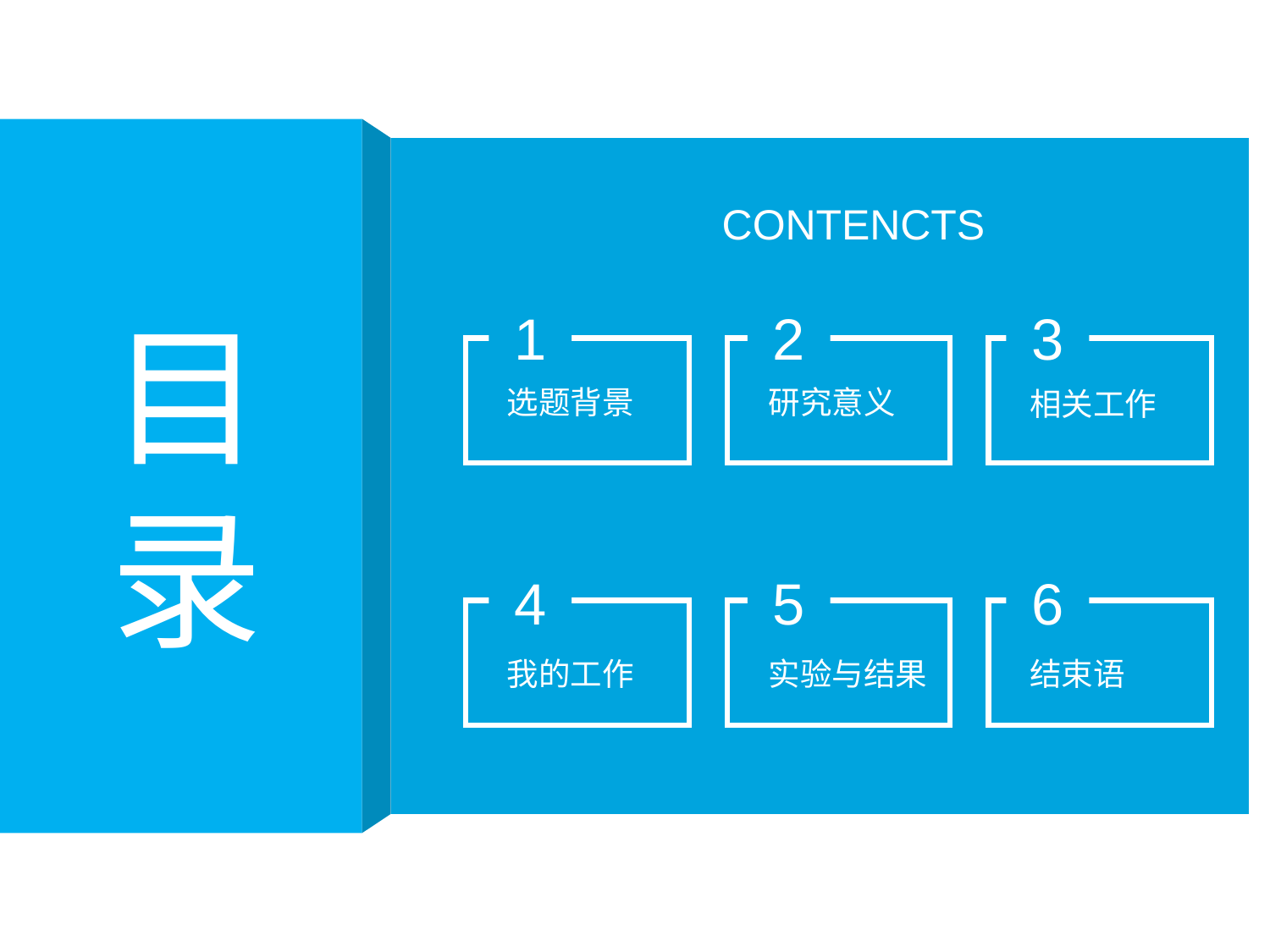

CONTENCTS
目录
1
2
3

选题背景
研究意义
相关工作

4
5
6
我的工作
实验与结果
结束语